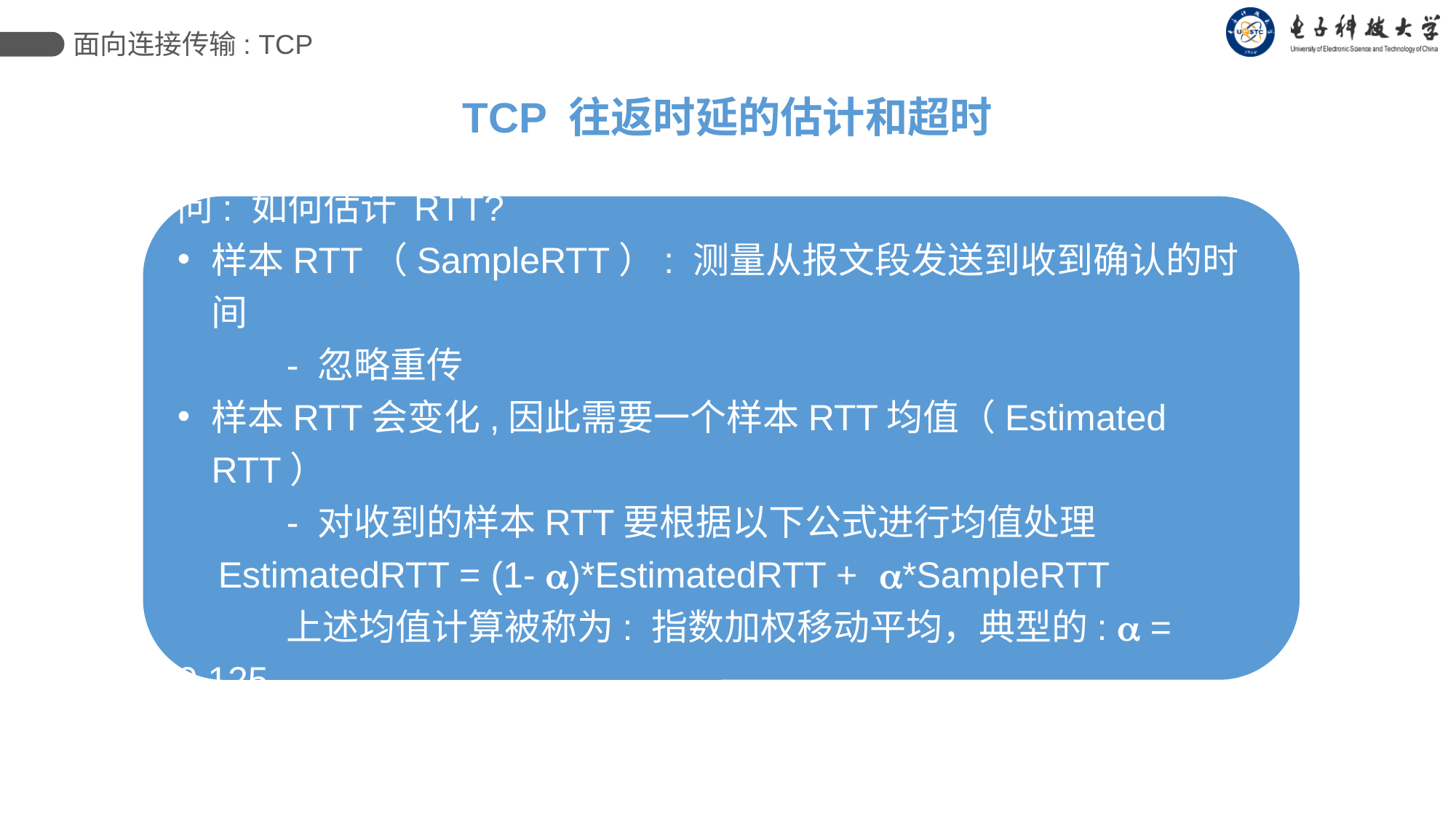

面向连接传输: TCP

TCP 往返时延的估计和超时
问: 如何估计 RTT?
样本RTT（SampleRTT）: 测量从报文段发送到收到确认的时间
	- 忽略重传
样本RTT会变化,因此需要一个样本RTT均值（Estimated RTT）
 	- 对收到的样本RTT要根据以下公式进行均值处理
    EstimatedRTT = (1- α)*EstimatedRTT + α*SampleRTT
	上述均值计算被称为: 指数加权移动平均，典型的: α = 0.125